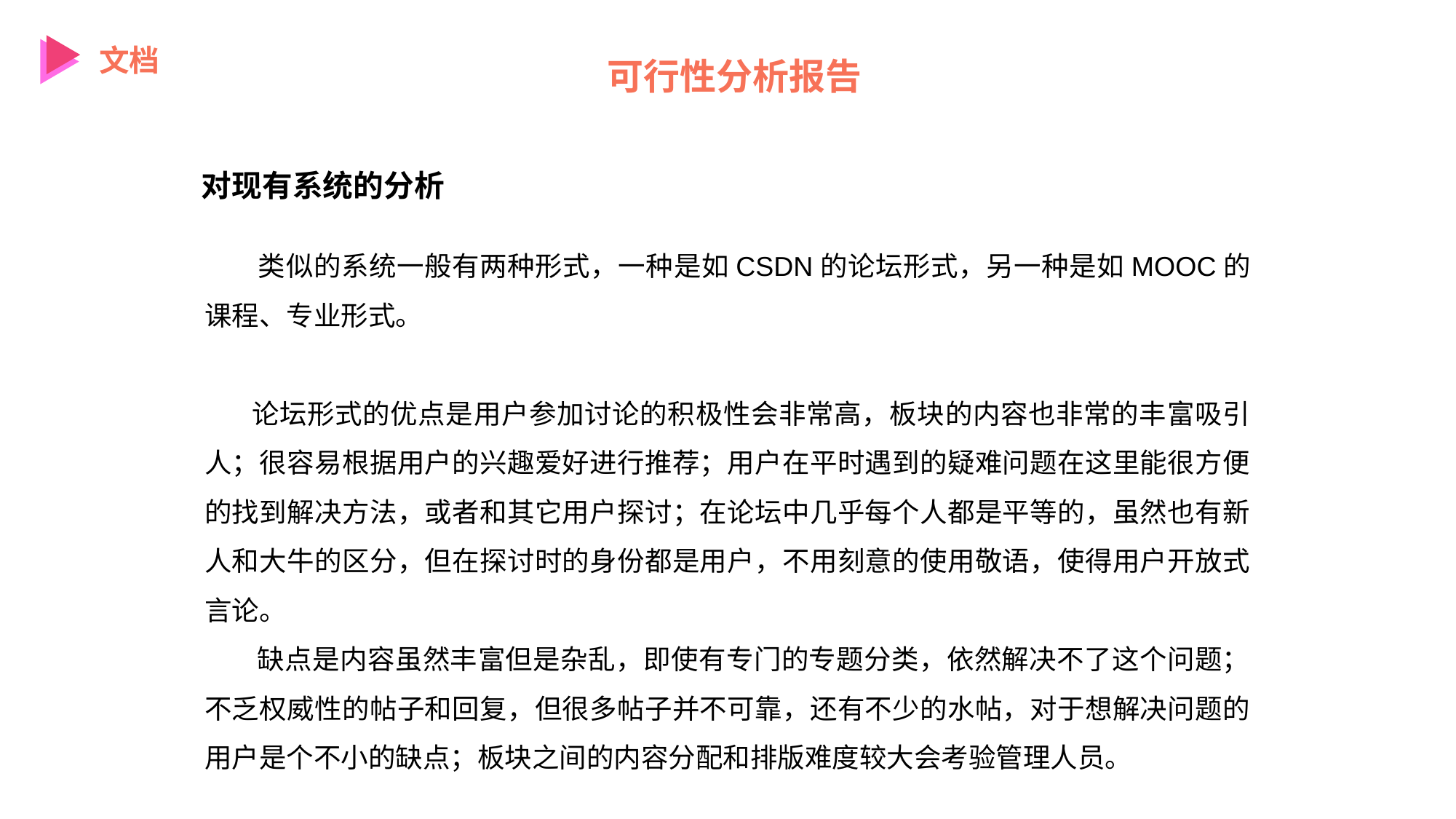

文档
可行性分析报告
对现有系统的分析
       类似的系统一般有两种形式，一种是如CSDN的论坛形式，另一种是如MOOC的课程、专业形式。

      论坛形式的优点是用户参加讨论的积极性会非常高，板块的内容也非常的丰富吸引人；很容易根据用户的兴趣爱好进行推荐；用户在平时遇到的疑难问题在这里能很方便的找到解决方法，或者和其它用户探讨；在论坛中几乎每个人都是平等的，虽然也有新人和大牛的区分，但在探讨时的身份都是用户，不用刻意的使用敬语，使得用户开放式言论。
       缺点是内容虽然丰富但是杂乱，即使有专门的专题分类，依然解决不了这个问题；不乏权威性的帖子和回复，但很多帖子并不可靠，还有不少的水帖，对于想解决问题的用户是个不小的缺点；板块之间的内容分配和排版难度较大会考验管理人员。